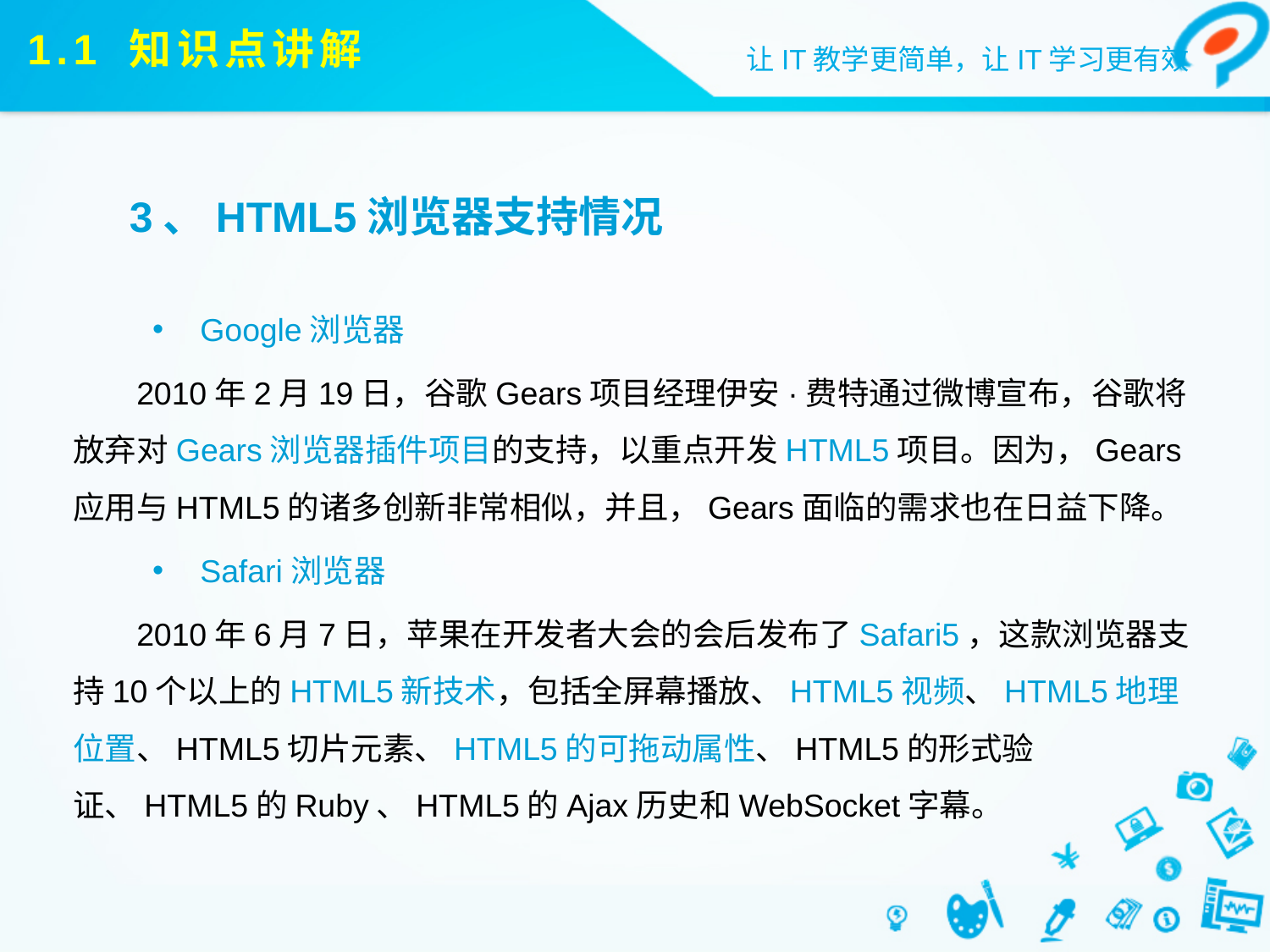

# 1.1 知识点讲解
3、HTML5浏览器支持情况
Google浏览器
2010年2月19日，谷歌Gears项目经理伊安·费特通过微博宣布，谷歌将放弃对Gears浏览器插件项目的支持，以重点开发HTML5项目。因为，Gears应用与HTML5的诸多创新非常相似，并且，Gears面临的需求也在日益下降。
Safari浏览器
2010年6月7日，苹果在开发者大会的会后发布了Safari5，这款浏览器支持10个以上的HTML5新技术，包括全屏幕播放、HTML5视频、HTML5地理位置、HTML5切片元素、HTML5的可拖动属性、HTML5的形式验证、HTML5的Ruby、HTML5的Ajax历史和WebSocket字幕。